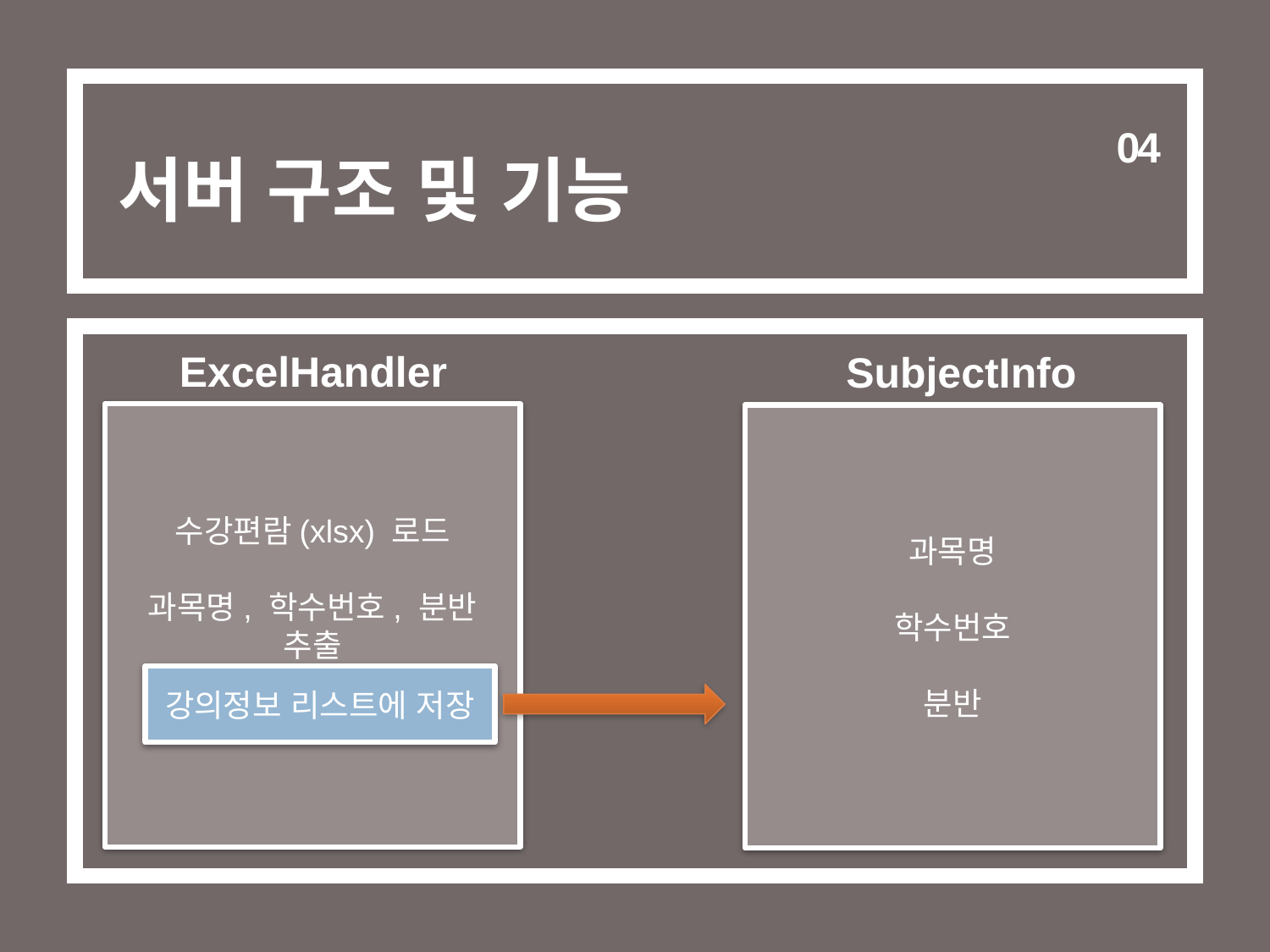

04

# 서버 구조 및 기능

 ExcelHandler
 SubjectInfo
수강편람(xlsx) 로드

과목명, 학수번호, 분반 추출

강의정보 리스트에 저장
과목명

학수번호

분반
강의정보 리스트에 저장